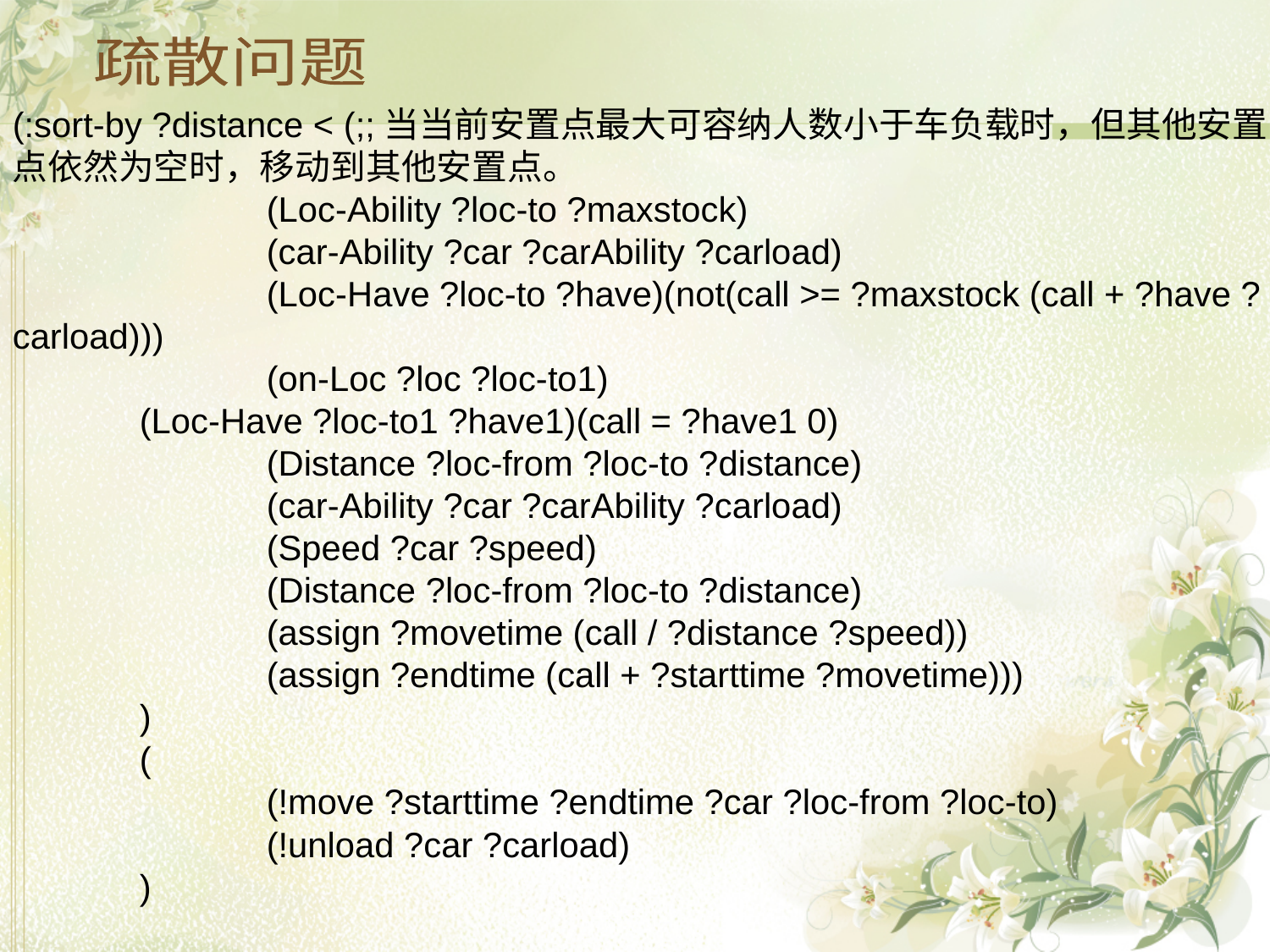

疏散问题
(:sort-by ?distance < (;;当当前安置点最大可容纳人数小于车负载时，但其他安置点依然为空时，移动到其他安置点。
  		(Loc-Ability ?loc-to ?maxstock)
  		(car-Ability ?car ?carAbility ?carload)
  		(Loc-Have ?loc-to ?have)(not(call >= ?maxstock (call + ?have ?carload)))
  		(on-Loc ?loc ?loc-to1)
    	(Loc-Have ?loc-to1 ?have1)(call = ?have1 0)
  		(Distance ?loc-from ?loc-to ?distance)
  		(car-Ability ?car ?carAbility ?carload)
  		(Speed ?car ?speed)
  		(Distance ?loc-from ?loc-to ?distance)
  	 	(assign ?movetime (call / ?distance ?speed))
  	 	(assign ?endtime (call + ?starttime ?movetime)))
 	)
	(
		(!move ?starttime ?endtime ?car ?loc-from ?loc-to)
   		(!unload ?car ?carload)
	)